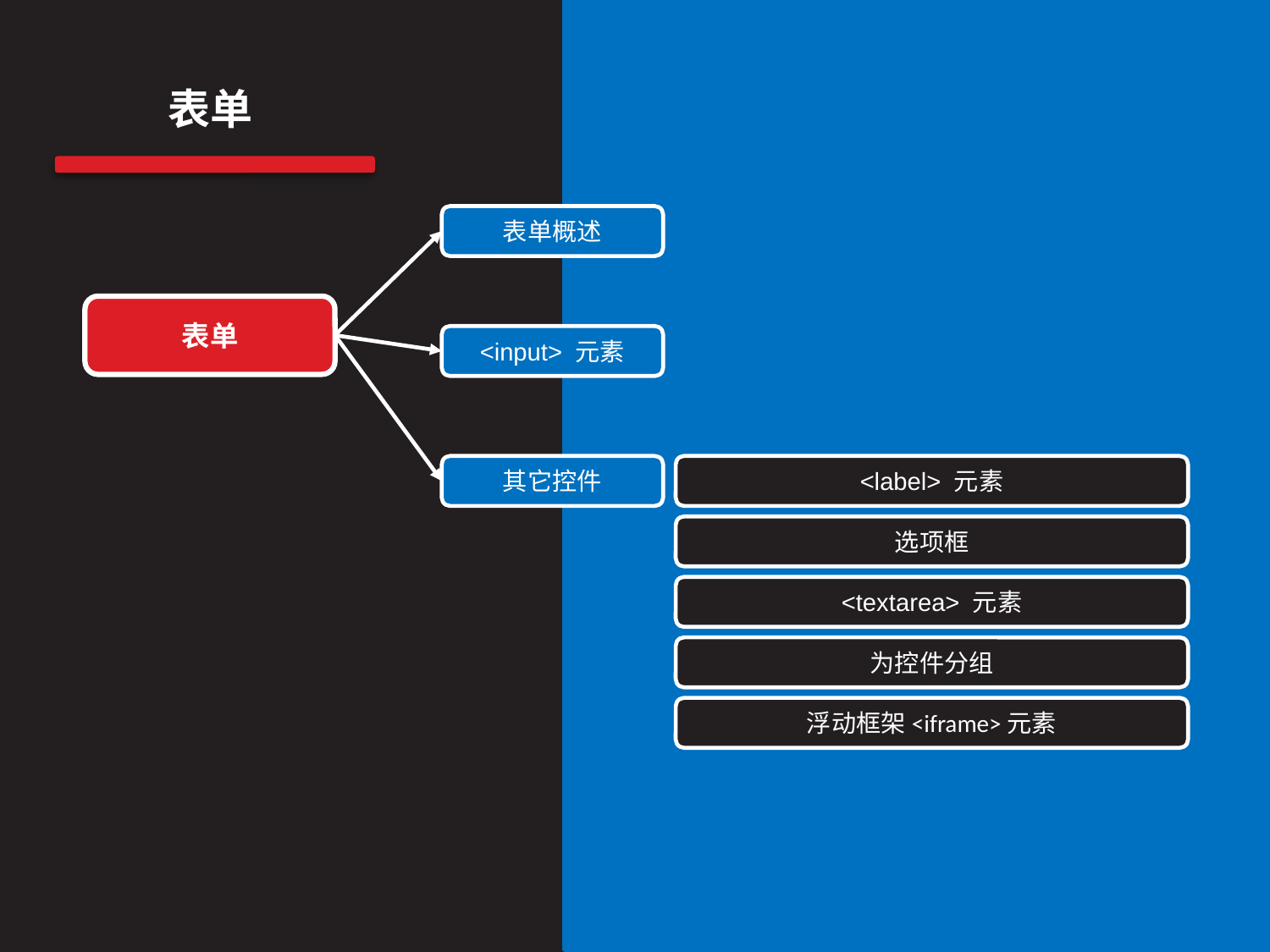

表单

表单概述
表单
<input> 元素
其它控件
<label> 元素
选项框
<textarea> 元素
为控件分组
浮动框架<iframe>元素